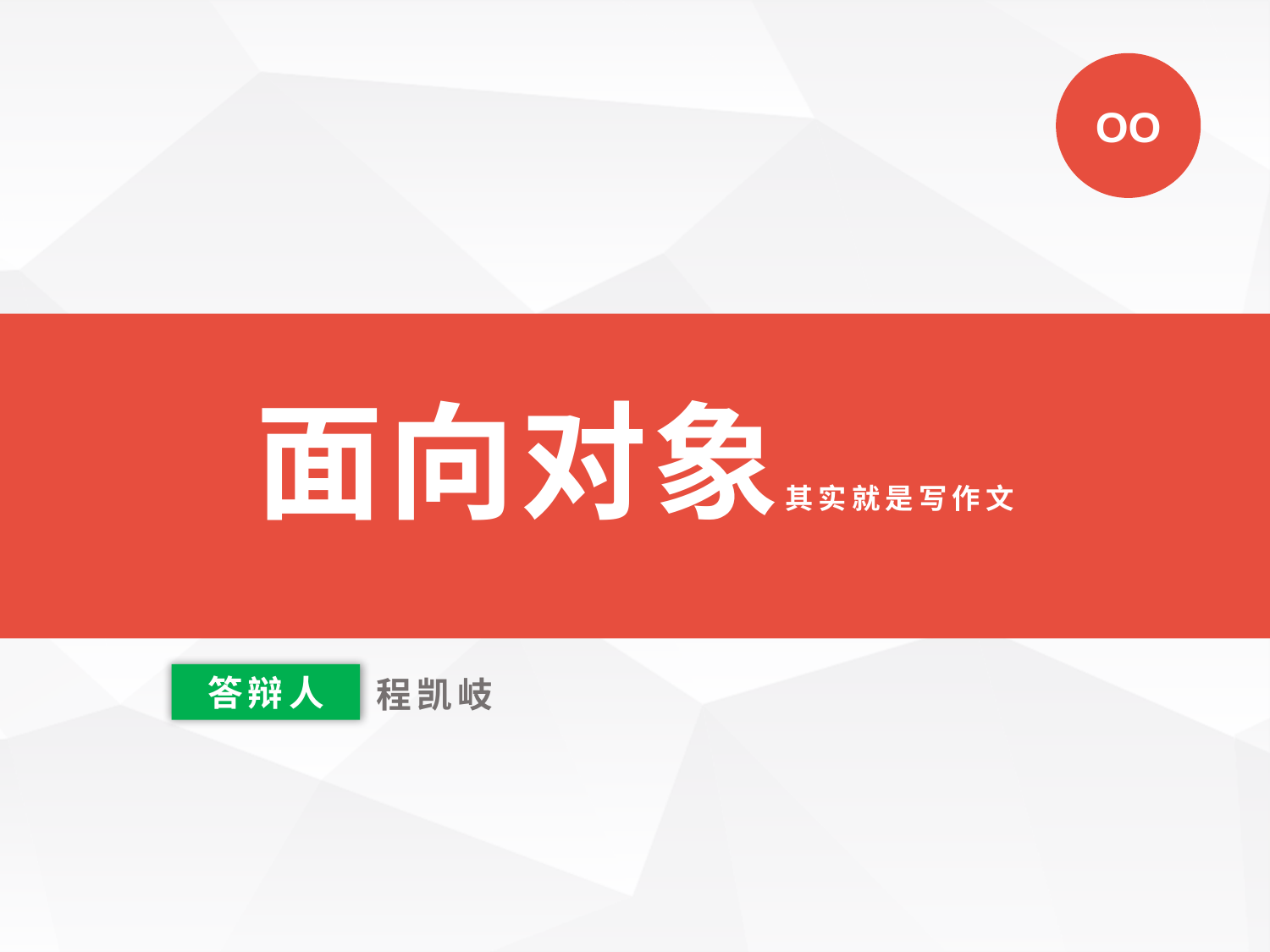

OO

面向对象其实就是写作文
我们毕业啦
其实是答辩的标题地方
答辩人
程凯岐